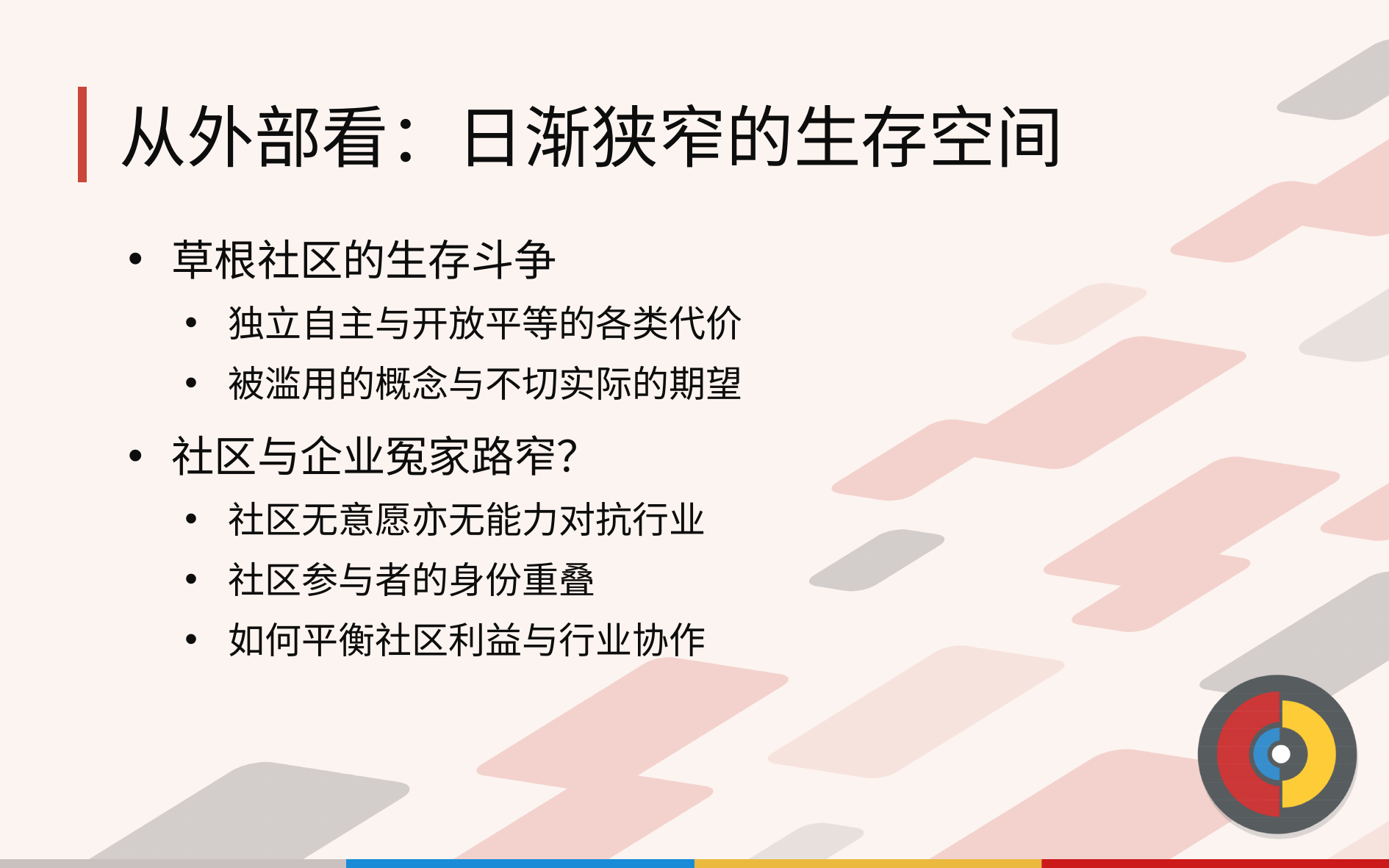

# 从外部看：日渐狭窄的生存空间
草根社区的生存斗争
独立自主与开放平等的各类代价
被滥用的概念与不切实际的期望
社区与企业冤家路窄？
社区无意愿亦无能力对抗行业
社区参与者的身份重叠
如何平衡社区利益与行业协作